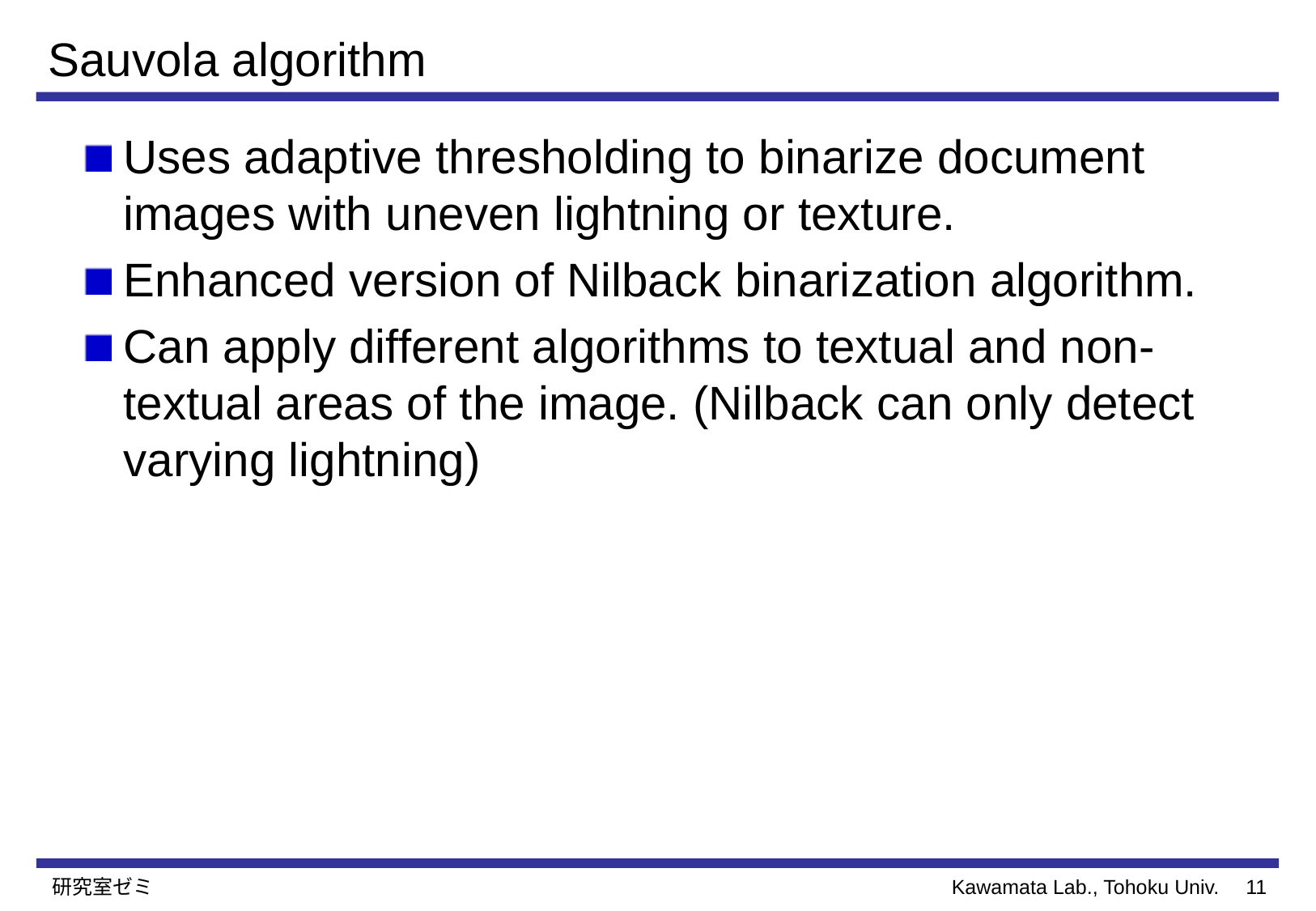

# Sauvola algorithm
Uses adaptive thresholding to binarize document images with uneven lightning or texture.
Enhanced version of Nilback binarization algorithm.
Can apply different algorithms to textual and non-textual areas of the image. (Nilback can only detect varying lightning)

研究室ゼミ
11